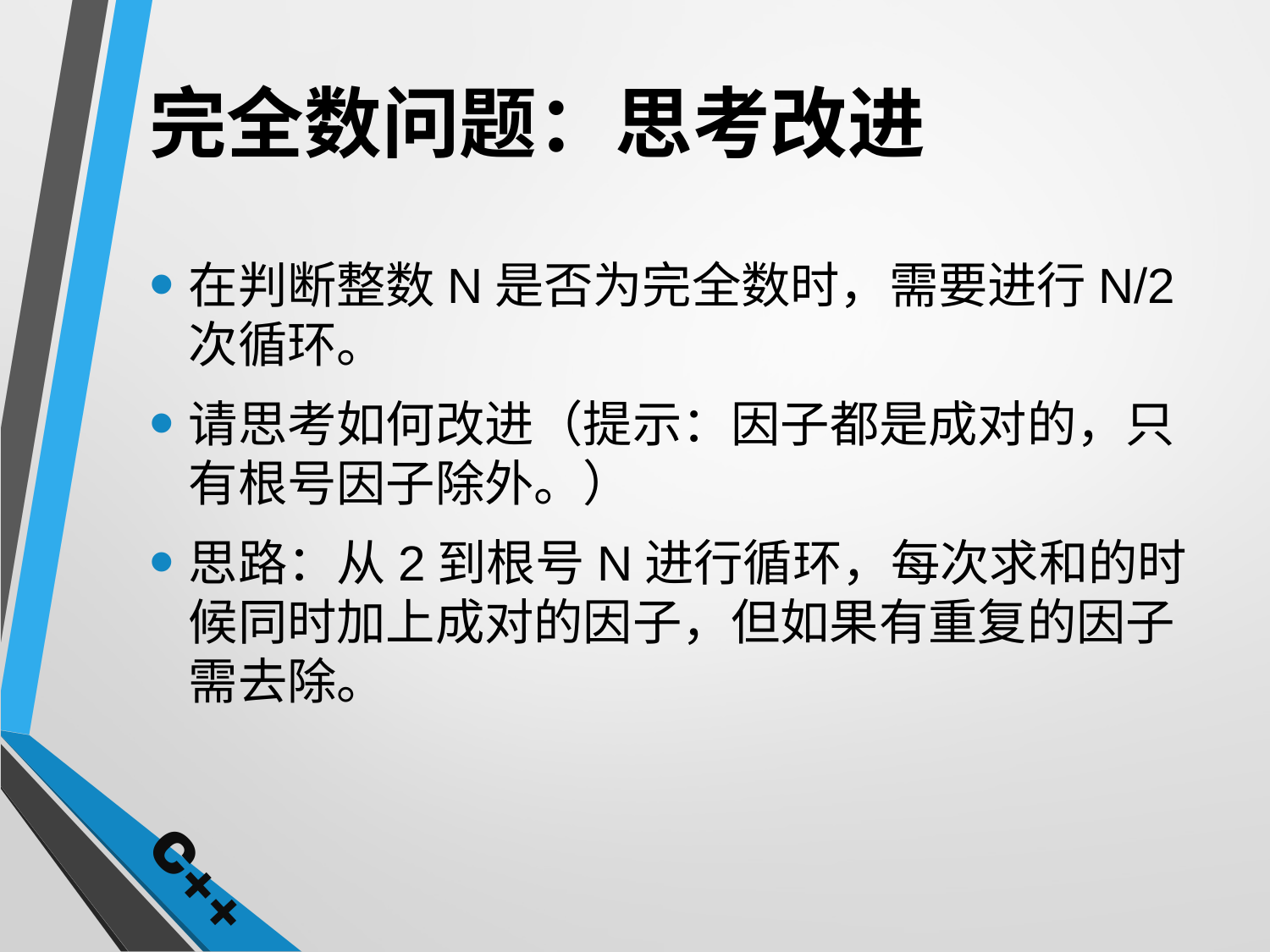

# 完全数问题：思考改进
在判断整数N是否为完全数时，需要进行N/2次循环。
请思考如何改进（提示：因子都是成对的，只有根号因子除外。）
思路：从2到根号N进行循环，每次求和的时候同时加上成对的因子，但如果有重复的因子需去除。